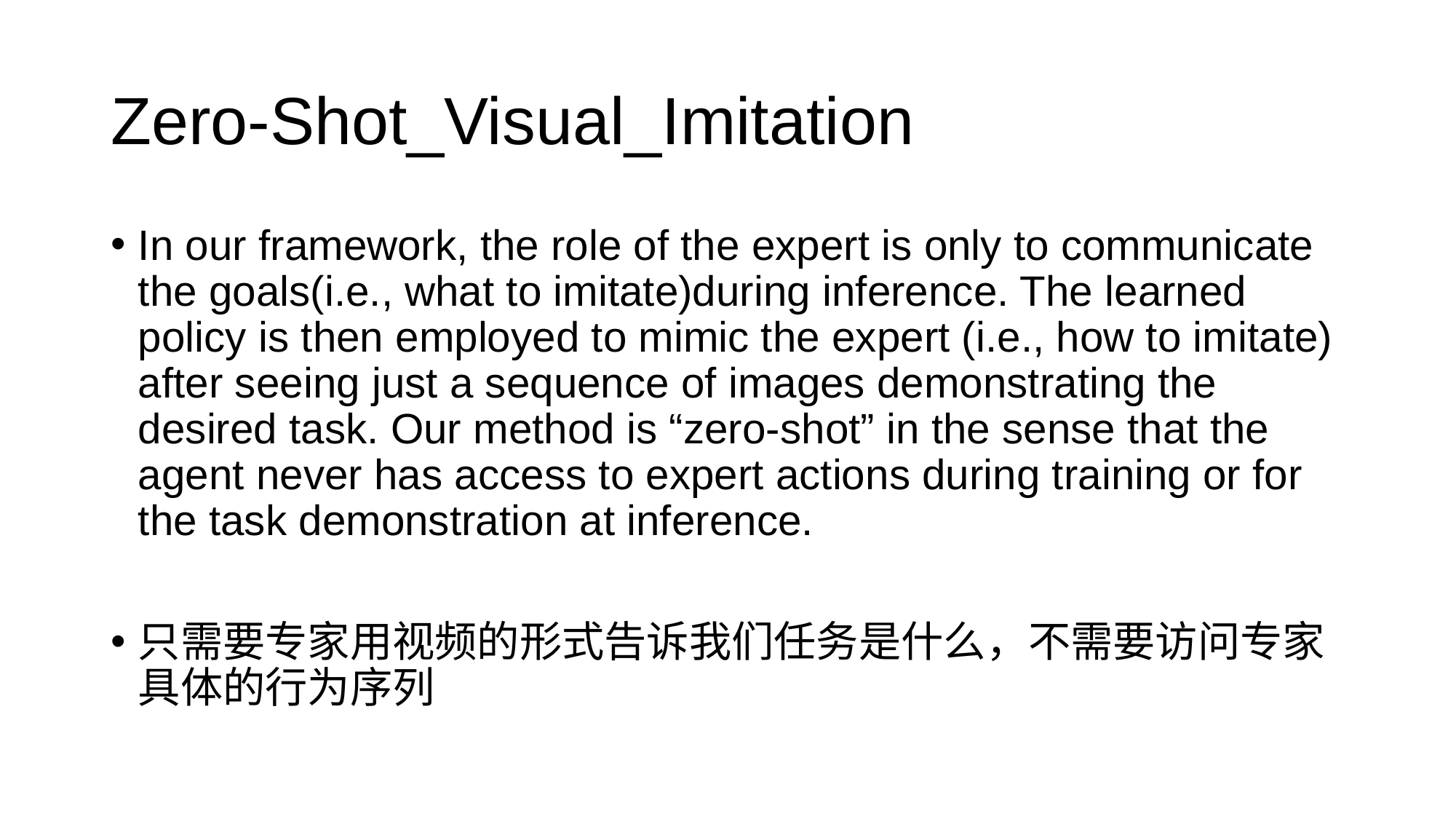

# Zero-Shot_Visual_Imitation
In our framework, the role of the expert is only to communicate the goals(i.e., what to imitate)during inference. The learned policy is then employed to mimic the expert (i.e., how to imitate) after seeing just a sequence of images demonstrating the desired task. Our method is “zero-shot” in the sense that the agent never has access to expert actions during training or for the task demonstration at inference.

只需要专家用视频的形式告诉我们任务是什么，不需要访问专家具体的行为序列